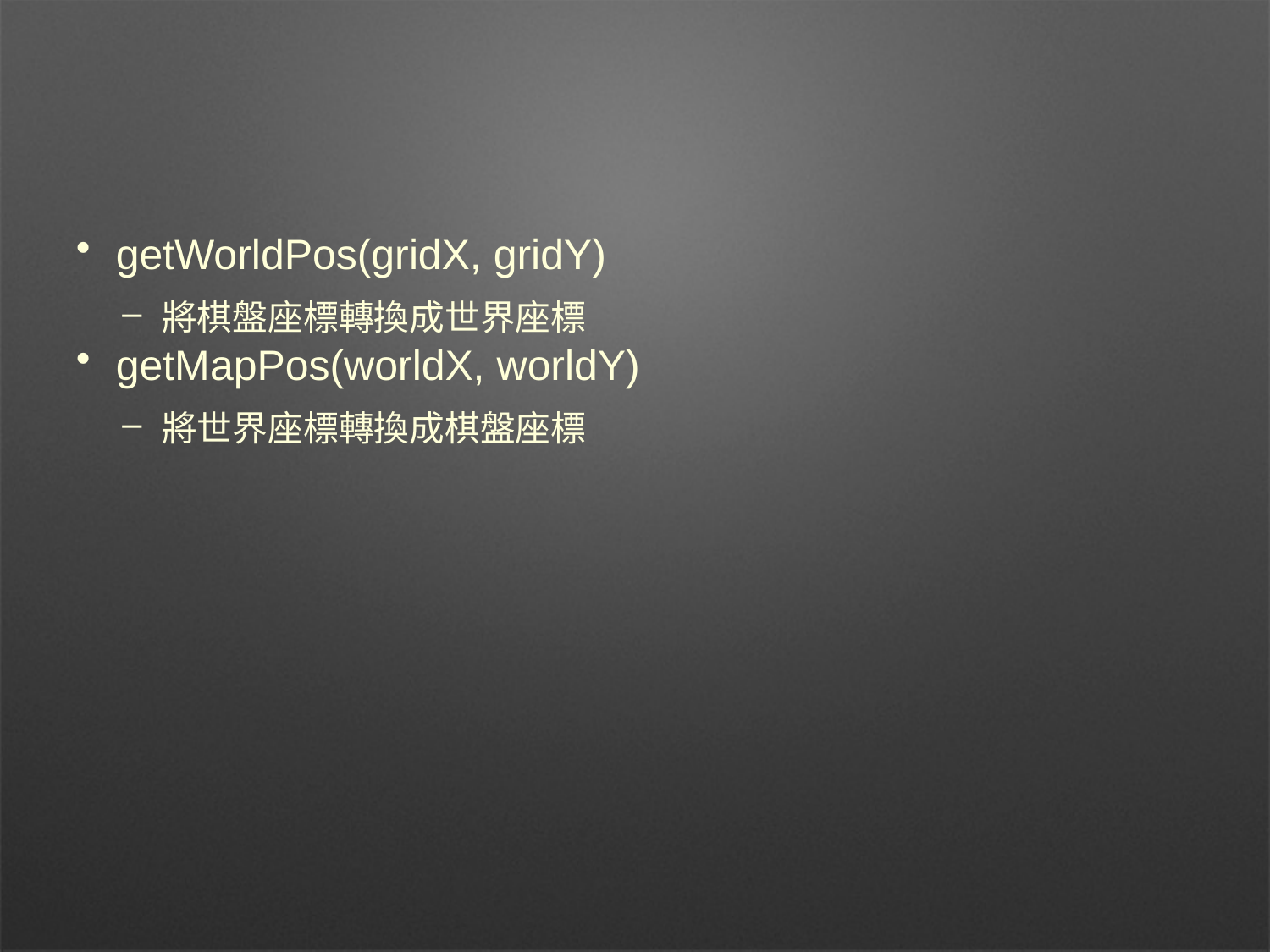

#
getWorldPos(gridX, gridY)
將棋盤座標轉換成世界座標
getMapPos(worldX, worldY)
將世界座標轉換成棋盤座標